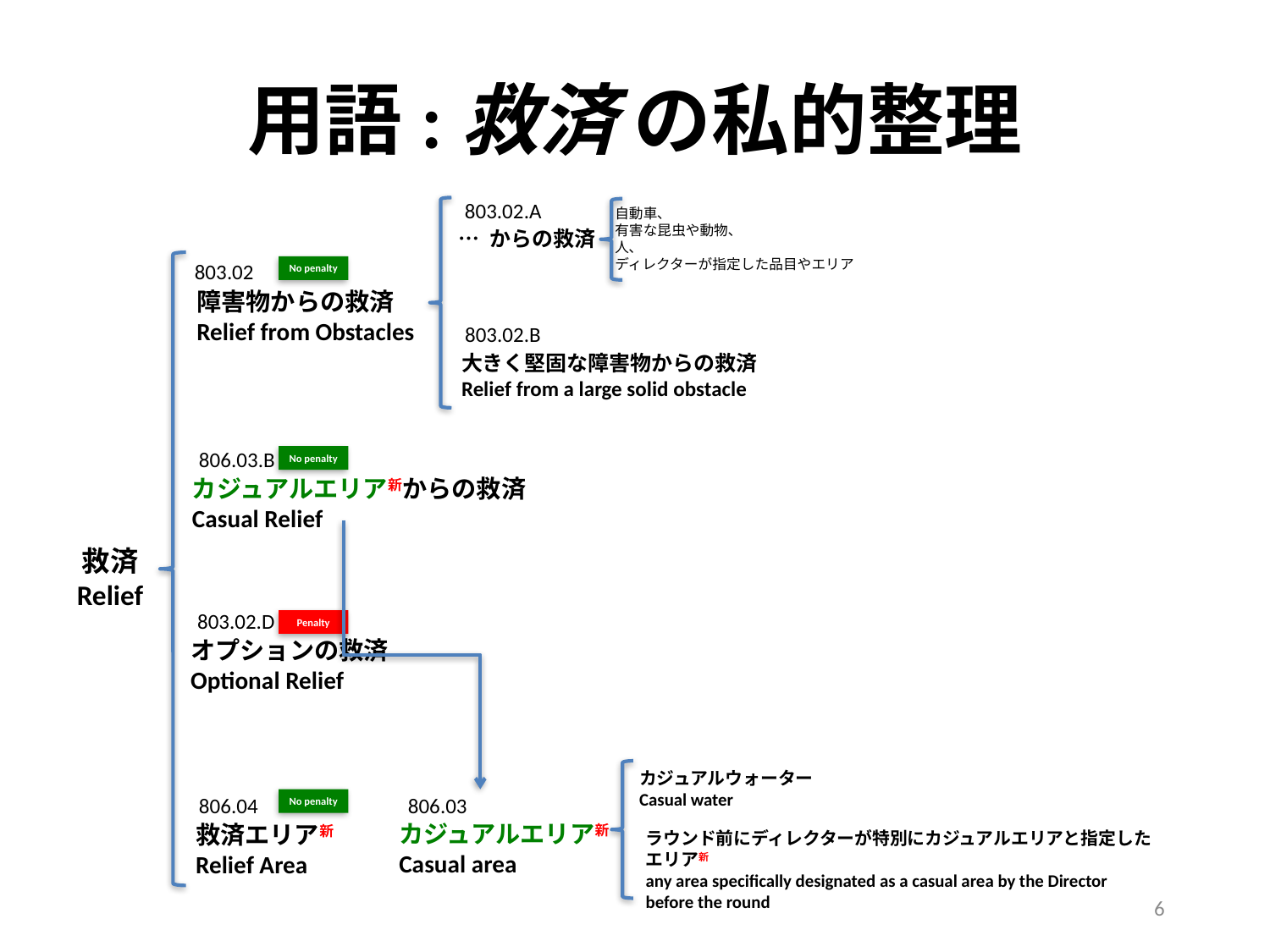

# 用語:救済 の私的整理
803.02.A

… からの救済
大きく堅固な障害物からの救済
Relief from a large solid obstacle

自動車､
有害な昆虫や動物､
人､
ディレクターが指定した品目やエリア
803.02.B

803.02
障害物からの救済
Relief from Obstacles
No penalty
806.03.B
カジュアルエリア新からの救済
Casual Relief
No penalty
救済
Relief
803.02.D
オプションの救済
Optional Relief
Penalty

カジュアルウォーター
Casual water
ラウンド前にディレクターが特別にカジュアルエリアと指定したエリア新
any area specifically designated as a casual area by the Director before the round
806.03
カジュアルエリア新
Casual area
806.04
救済エリア新
Relief Area
No penalty
6